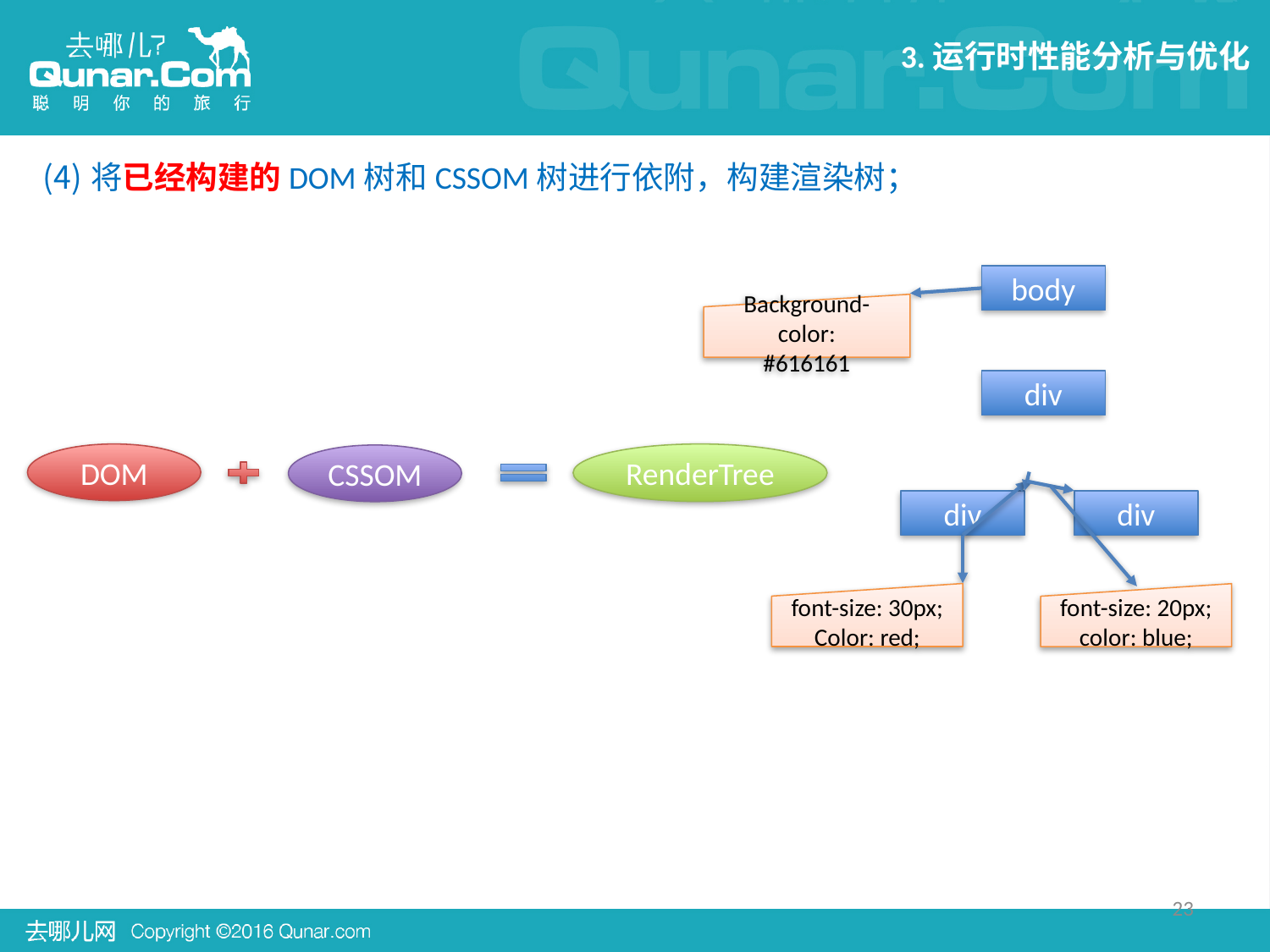

3.运行时性能分析与优化
将已经构建的DOM树和CSSOM树进行依附，构建渲染树；
body
Background-color:
#616161
div
DOM
RenderTree
CSSOM

div
div
font-size: 30px;
Color: red;
font-size: 20px;
color: blue;
23